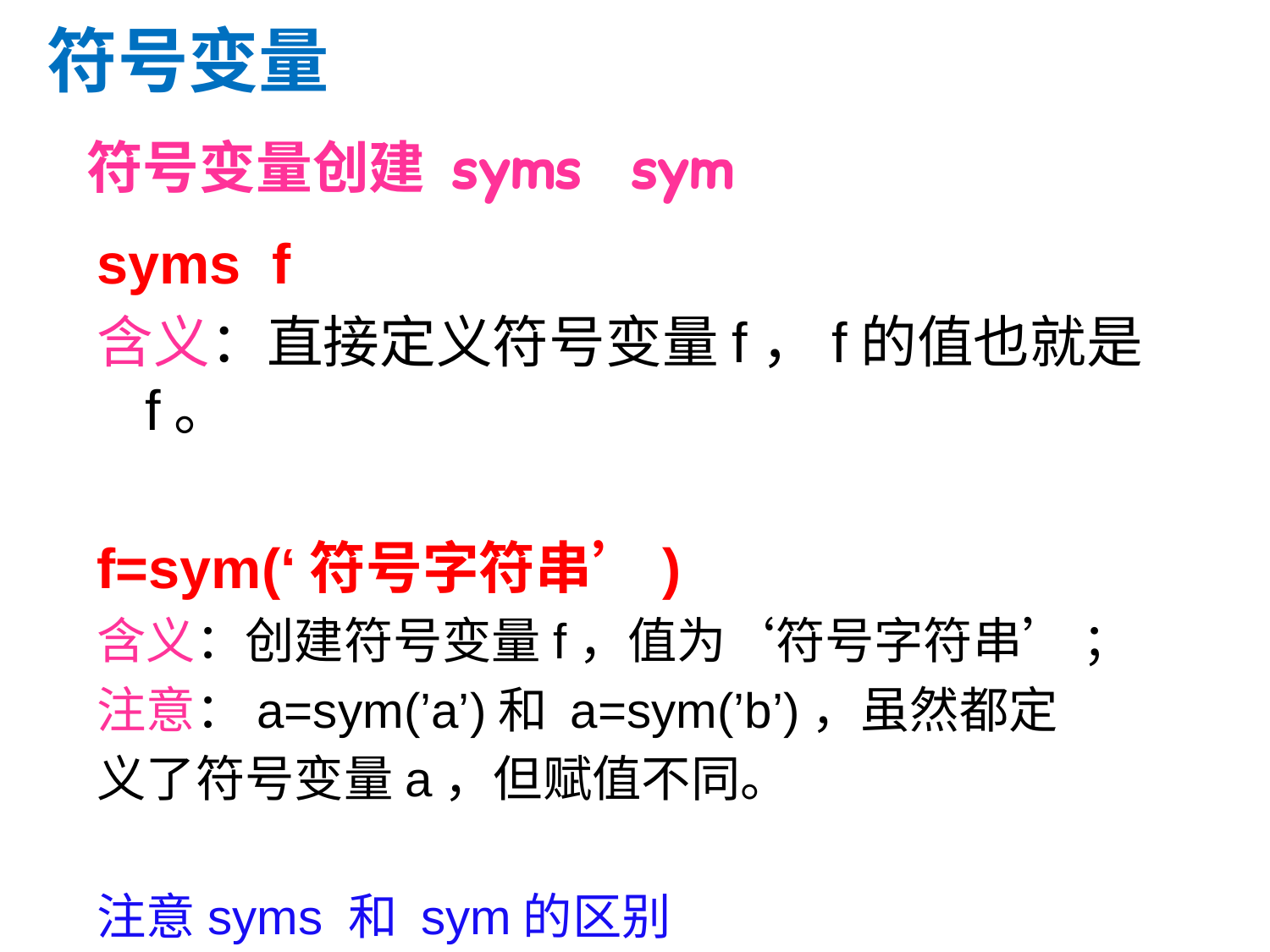

符号变量
符号变量创建 syms  sym
syms  f
含义：直接定义符号变量f，f的值也就是f。

f=sym(‘符号字符串’)
含义：创建符号变量f，值为‘符号字符串’ ；
注意：a=sym(’a’)和 a=sym(’b’)，虽然都定
义了符号变量a，但赋值不同。

注意syms 和 sym的区别